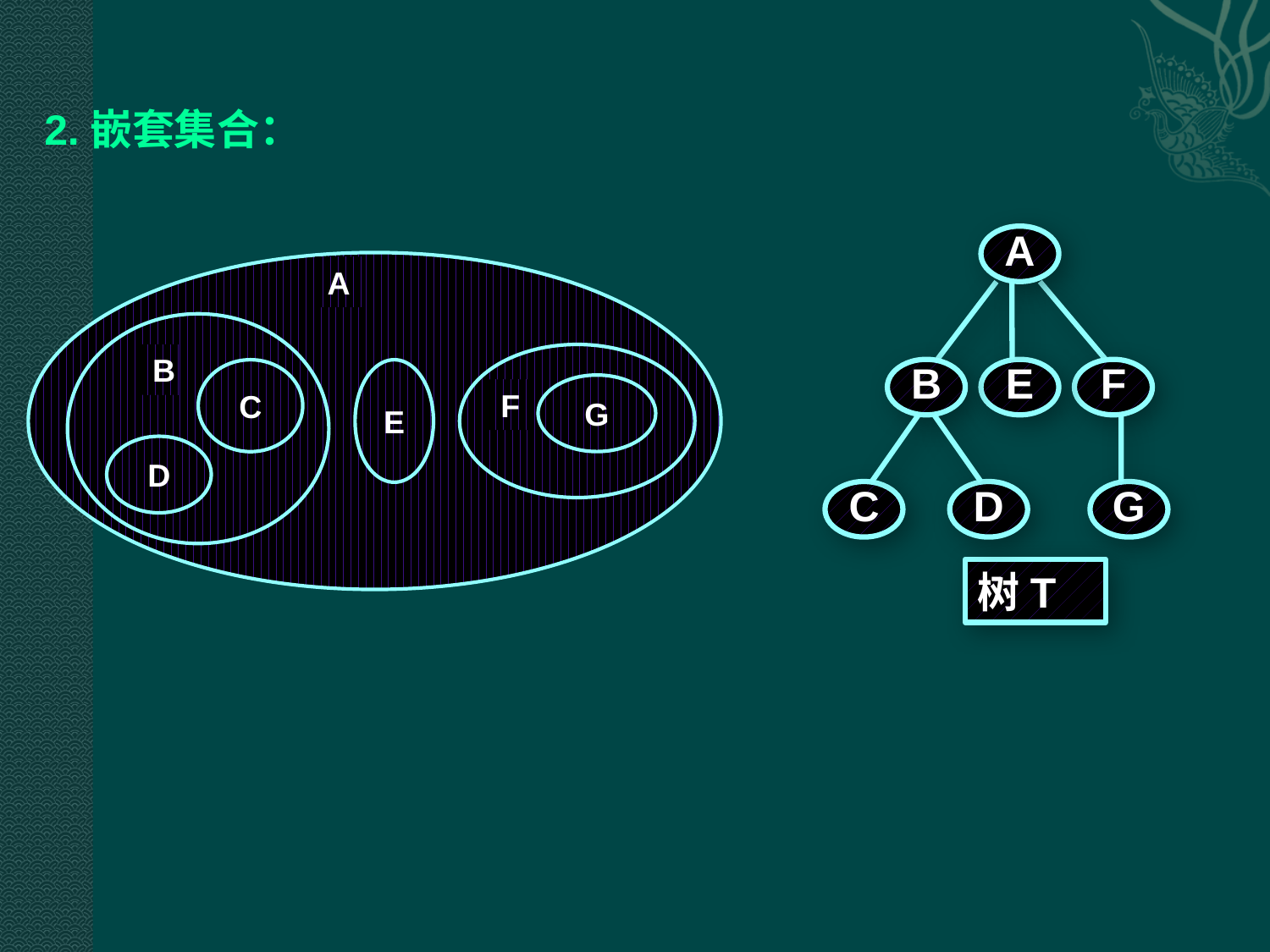

2.嵌套集合：
A

B
E
F

C
D
G
树T

A

B

C
E
G
F
D